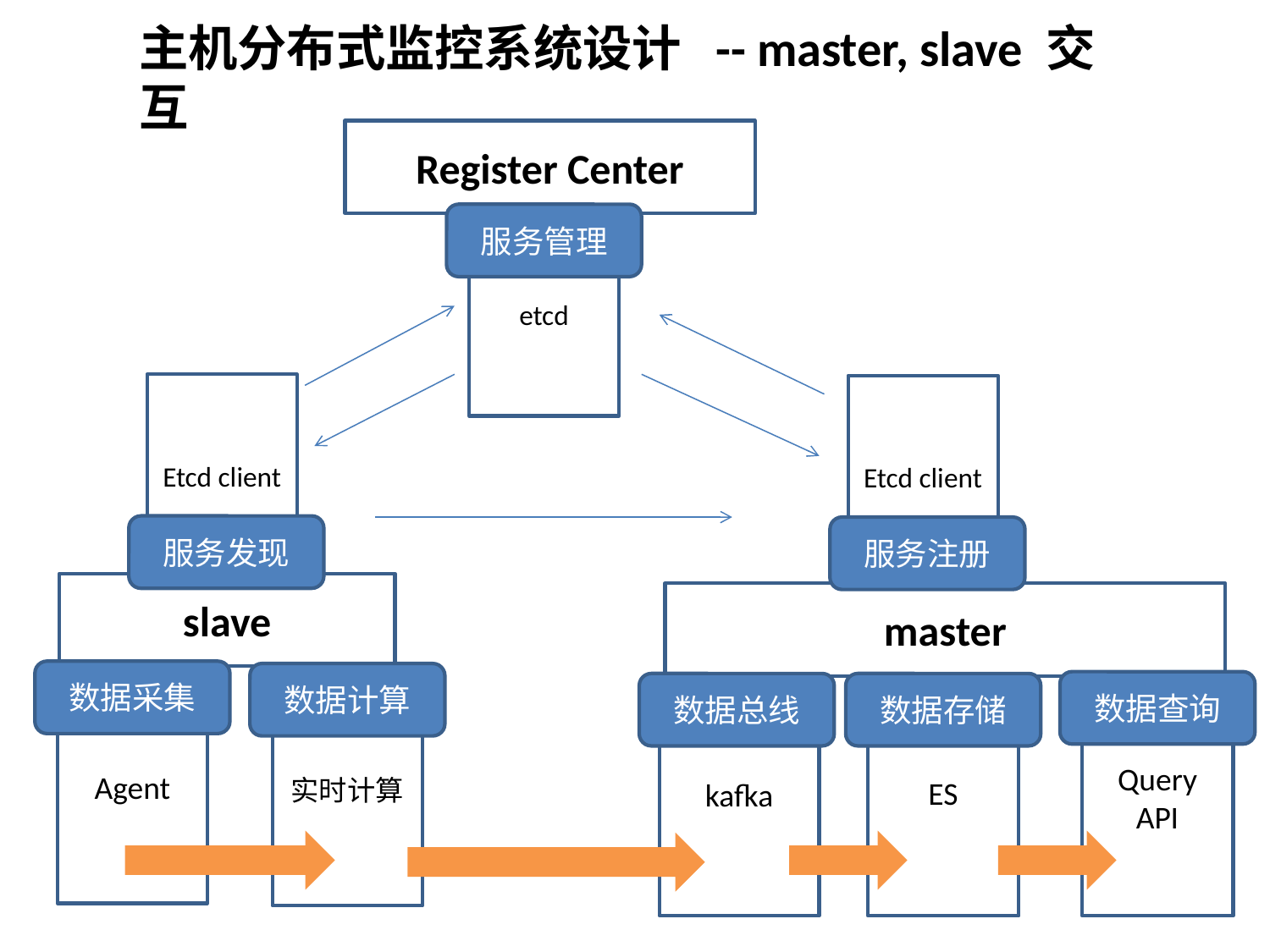

主机分布式监控系统设计  -- master, slave 交互
Register Center
服务管理
etcd
Etcd client
Etcd client
服务发现
服务注册
slave
master
数据采集
数据计算
ES
Agent
数据查询
实时计算
数据总线
数据存储
kafka
Query
API